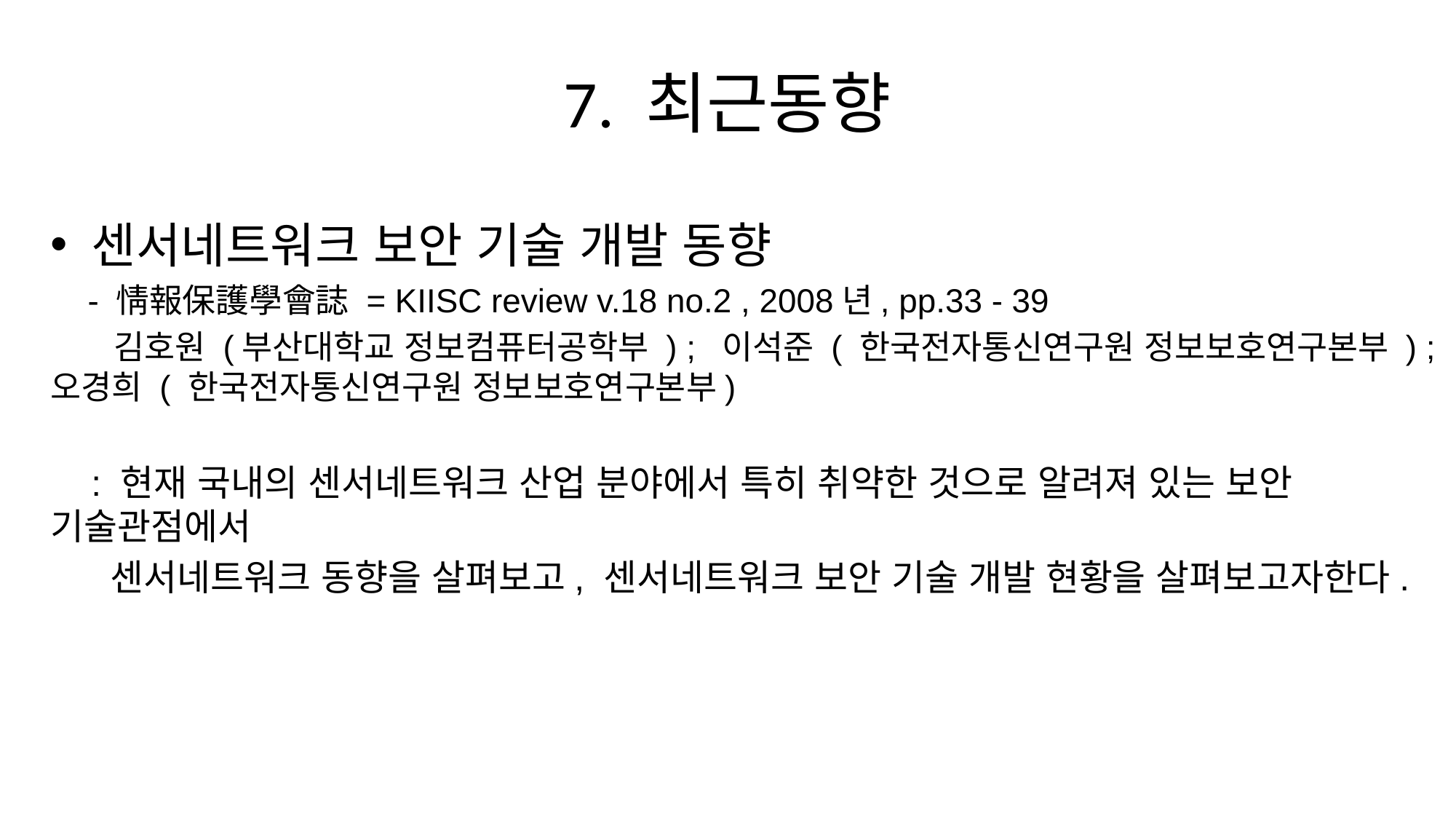

# 7. 최근동향
센서네트워크 보안 기술 개발 동향
    - 情報保護學會誌 = KIISC review v.18 no.2 , 2008년, pp.33 - 39
      김호원 (부산대학교 정보컴퓨터공학부 ) ;  이석준 ( 한국전자통신연구원 정보보호연구본부 ) ;  오경희 ( 한국전자통신연구원 정보보호연구본부)

    : 현재 국내의 센서네트워크 산업 분야에서 특히 취약한 것으로 알려져 있는 보안 기술관점에서
     센서네트워크 동향을 살펴보고, 센서네트워크 보안 기술 개발 현황을 살펴보고자한다.